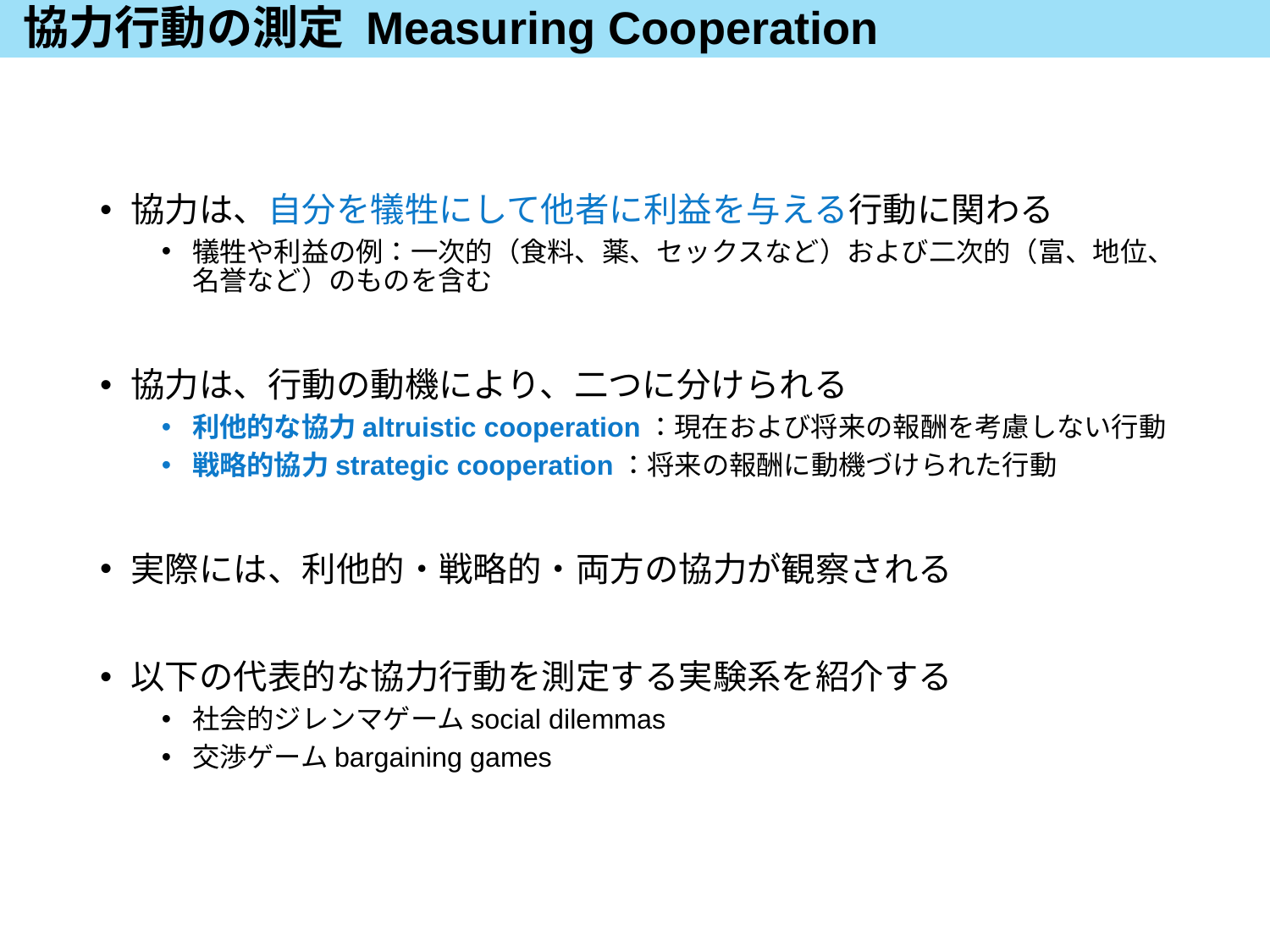

# 協力行動の測定 Measuring Cooperation
協力は、自分を犠牲にして他者に利益を与える行動に関わる
犠牲や利益の例：一次的（食料、薬、セックスなど）および二次的（富、地位、名誉など）のものを含む

協力は、行動の動機により、二つに分けられる
利他的な協力altruistic cooperation：現在および将来の報酬を考慮しない行動
戦略的協力strategic cooperation：将来の報酬に動機づけられた行動

実際には、利他的・戦略的・両方の協力が観察される

以下の代表的な協力行動を測定する実験系を紹介する
社会的ジレンマゲームsocial dilemmas
交渉ゲームbargaining games